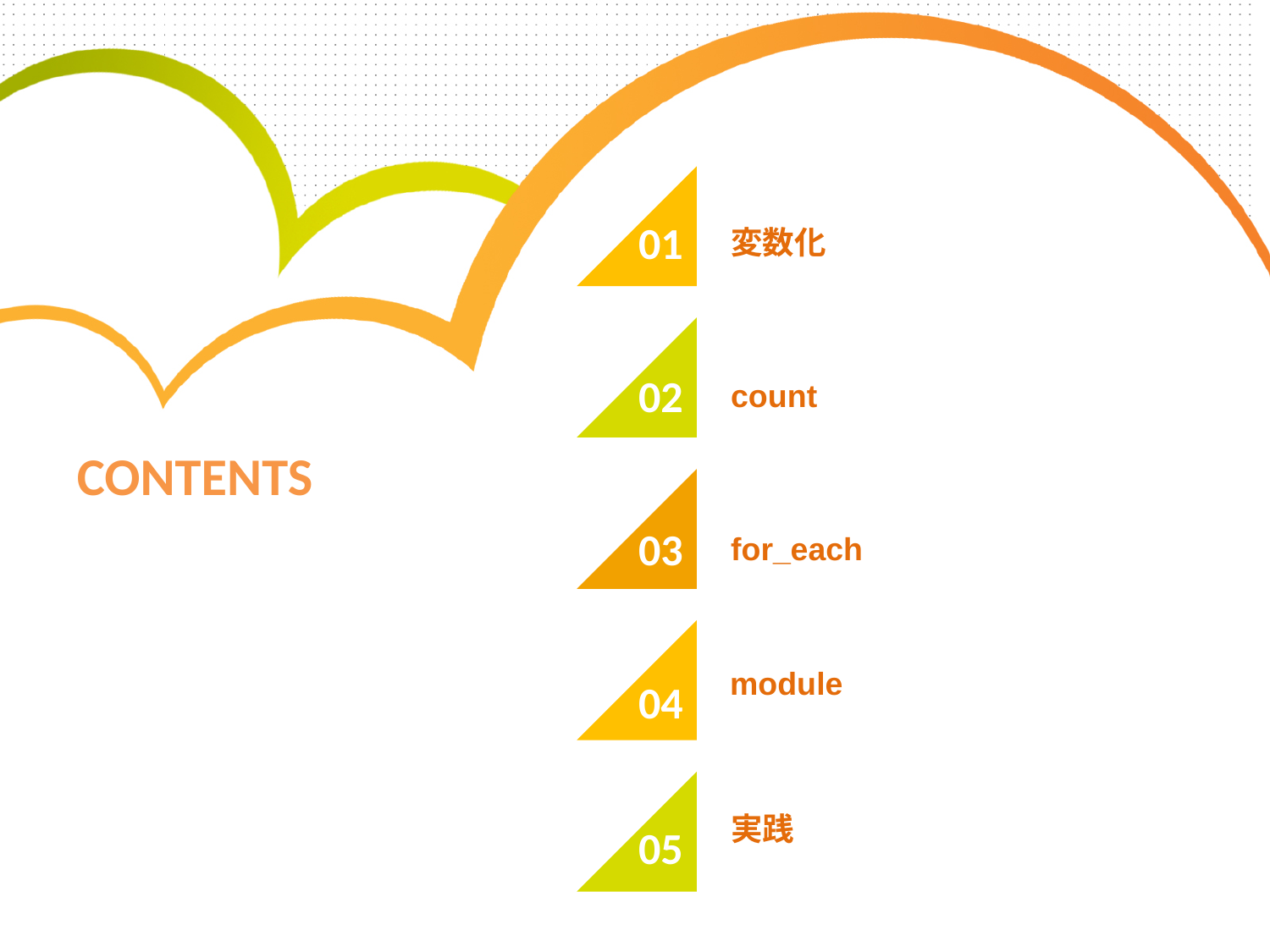

01
変数化

02
count
CONTENTS

03
for_each

04
module

05
実践